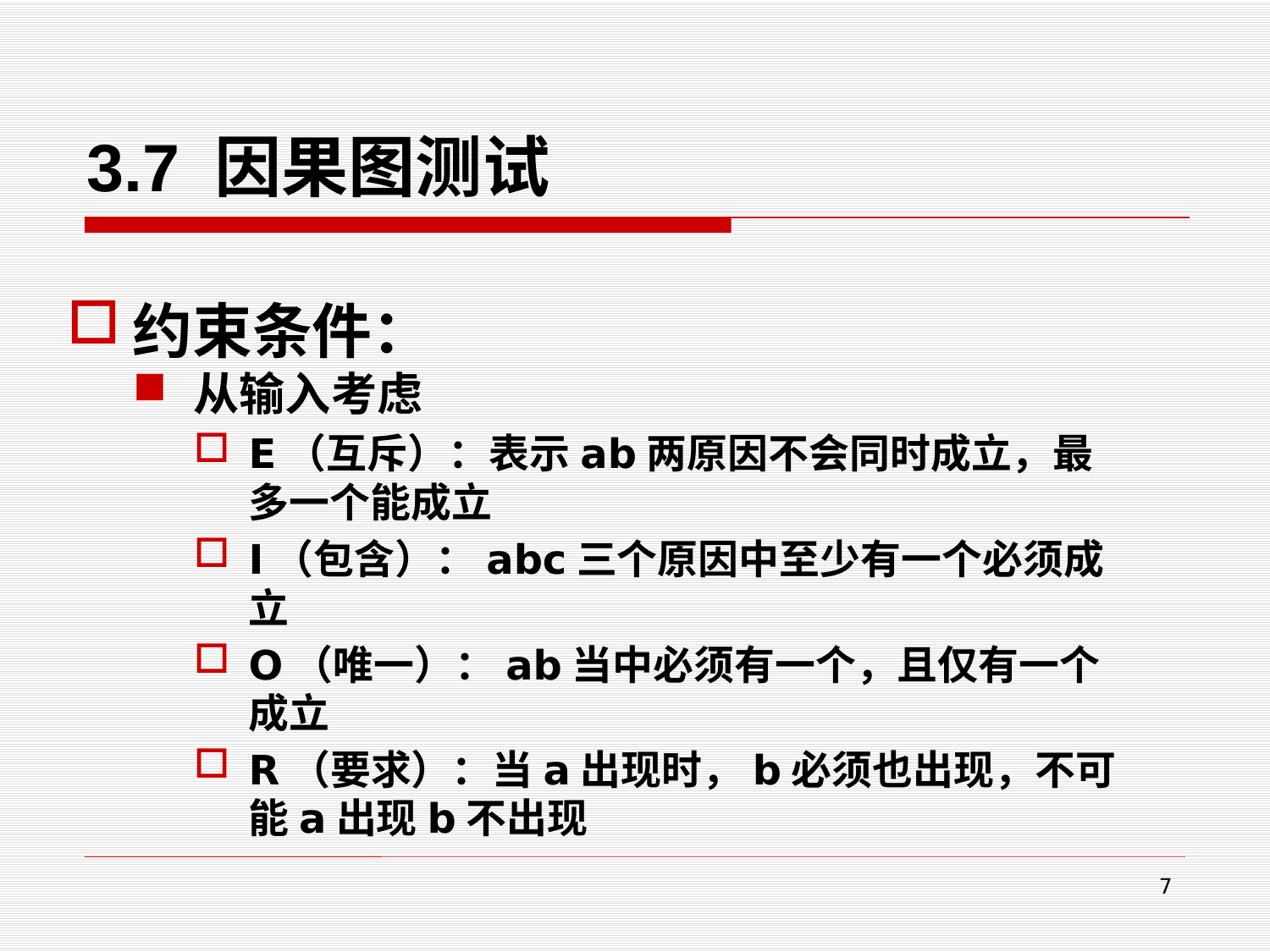

3.7 因果图测试
约束条件：
从输入考虑
E（互斥）：表示ab两原因不会同时成立，最多一个能成立
I（包含）：abc三个原因中至少有一个必须成立
O（唯一）：ab当中必须有一个，且仅有一个成立
R（要求）：当a出现时，b必须也出现，不可能a出现b不出现
7